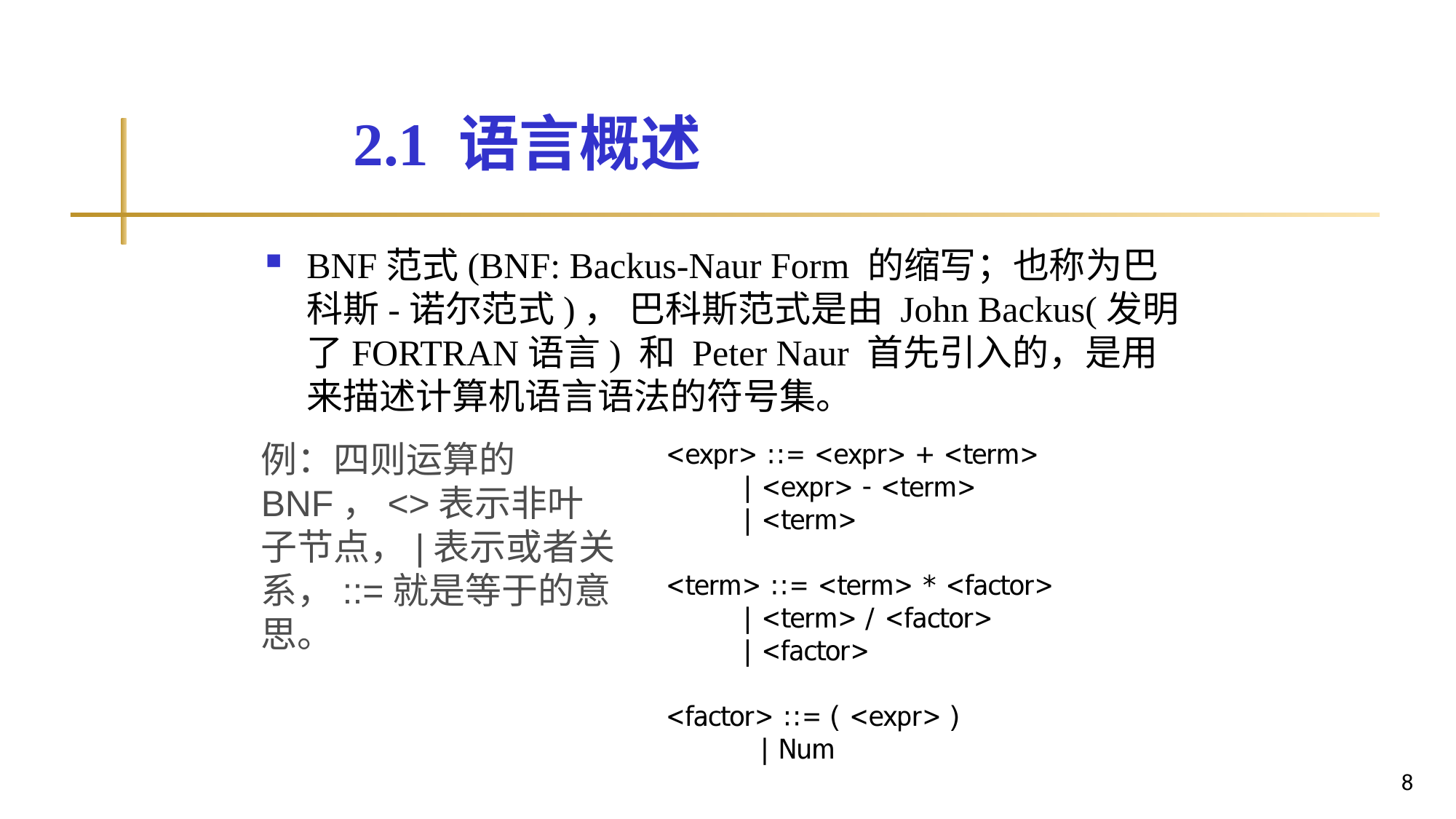

# 2.1 语言概述
BNF范式(BNF: Backus-Naur Form 的缩写；也称为巴科斯-诺尔范式)， 巴科斯范式是由 John Backus(发明了FORTRAN语言) 和 Peter Naur 首先引入的，是用来描述计算机语言语法的符号集。
例：四则运算的BNF，<>表示非叶子节点，|表示或者关系，::=就是等于的意思。
<expr> ::= <expr> + <term>
         | <expr> - <term>
         | <term>

<term> ::= <term> * <factor>
         | <term> / <factor>
         | <factor>

<factor> ::= ( <expr> )
           | Num
8